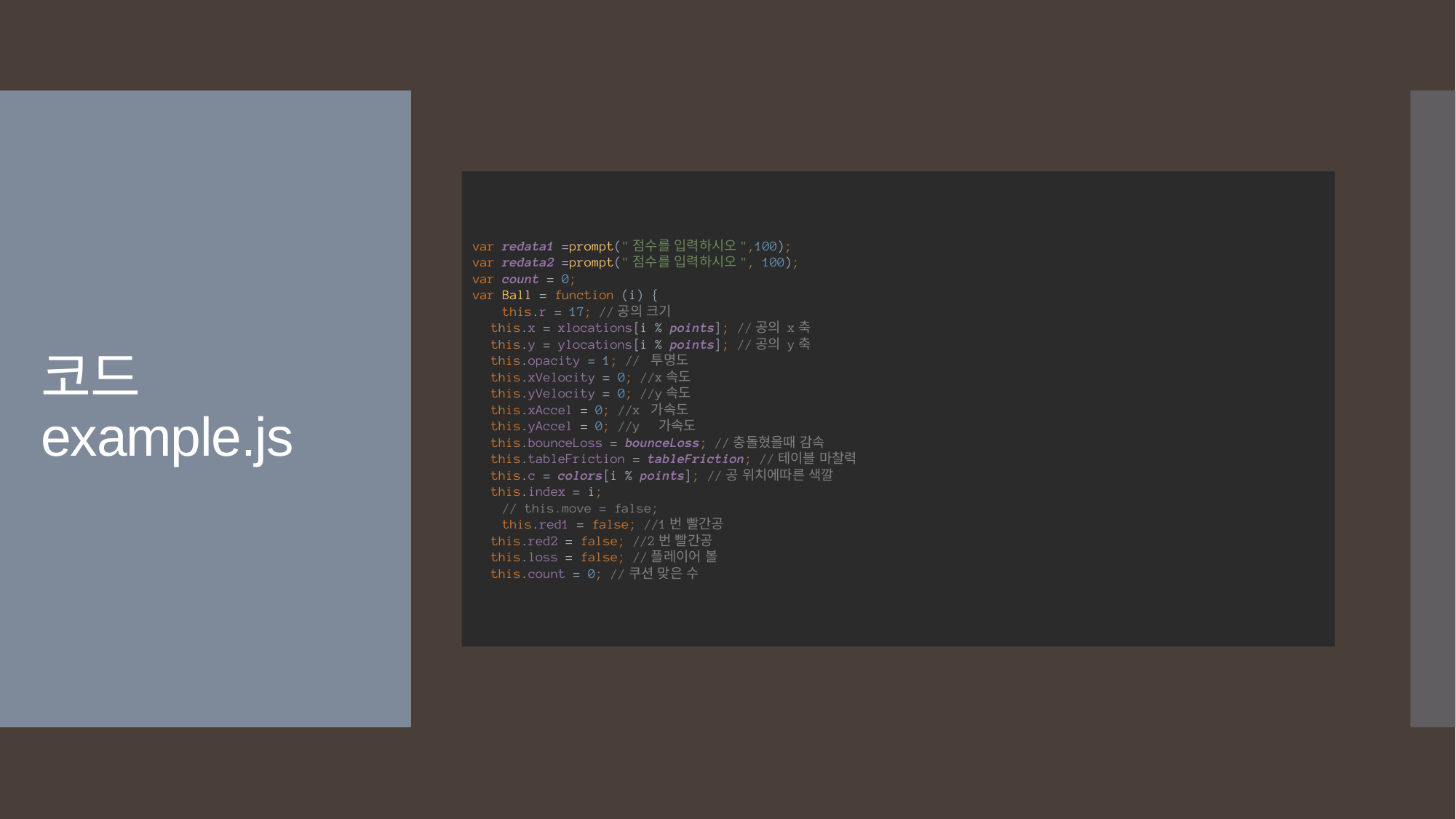

var redata1 =prompt("점수를 입력하시오",100);
var redata2 =prompt("점수를 입력하시오", 100);
var count = 0;
var Ball = function (i) {
    this.r = 17; //공의 크기
    this.x = xlocations[i % points]; //공의 x축
    this.y = ylocations[i % points]; //공의 y축
    this.opacity = 1; // 투명도
    this.xVelocity = 0; //x속도
    this.yVelocity = 0; //y속도
    this.xAccel = 0; //x 가속도
    this.yAccel = 0; //y  가속도
    this.bounceLoss = bounceLoss; //충돌혔을때 감속
    this.tableFriction = tableFriction; //테이블 마찰력
    this.c = colors[i % points]; //공 위치에따른 색깔
    this.index = i;
    // this.move = false;
    this.red1 = false; //1번 빨간공
    this.red2 = false; //2번 빨간공
    this.loss = false; //플레이어 볼
    this.count = 0; //쿠션 맞은 수
# 코드 example.js